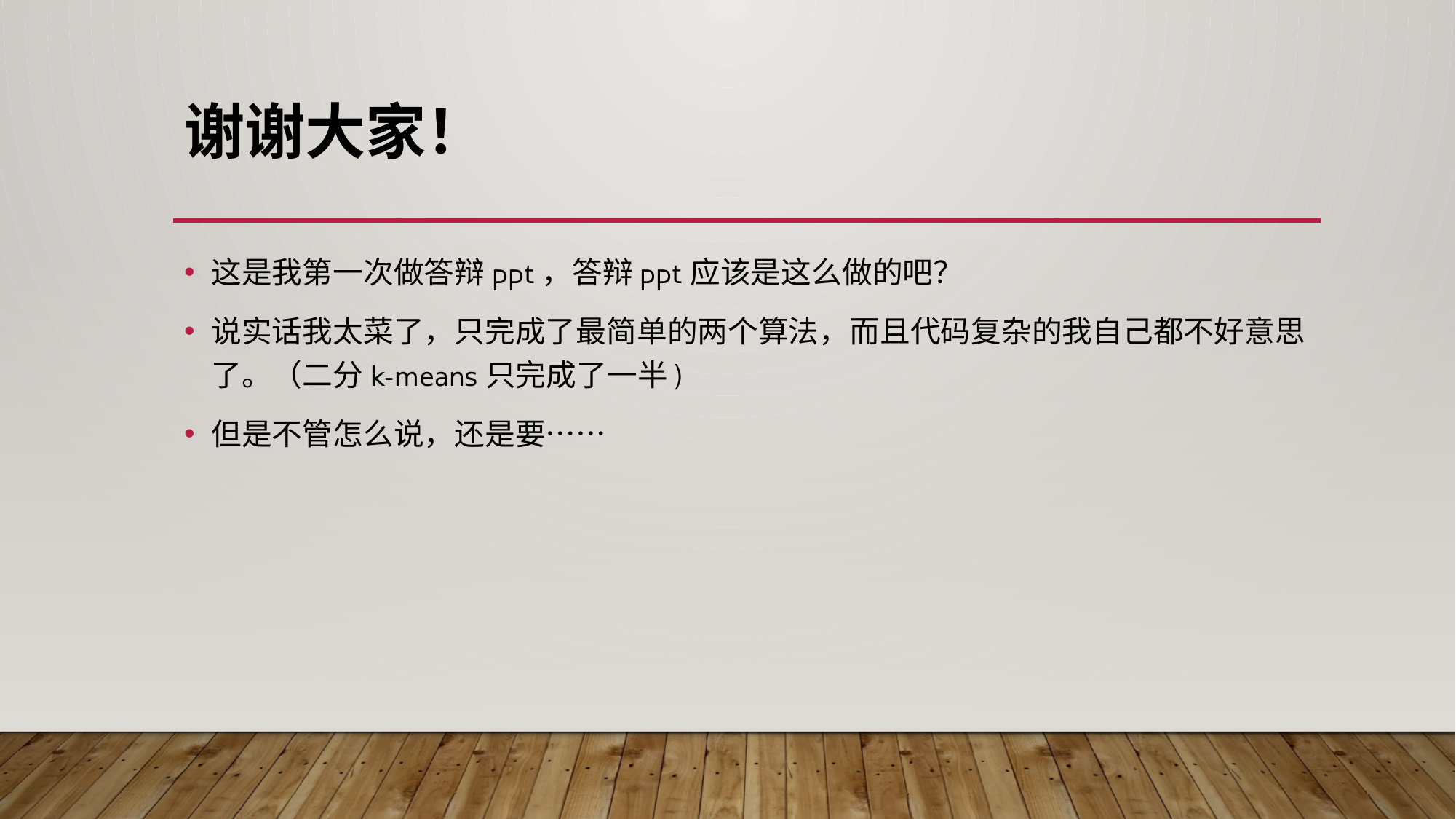

# 谢谢大家！
这是我第一次做答辩ppt，答辩ppt应该是这么做的吧？
说实话我太菜了，只完成了最简单的两个算法，而且代码复杂的我自己都不好意思了。（二分k-means只完成了一半)
但是不管怎么说，还是要……